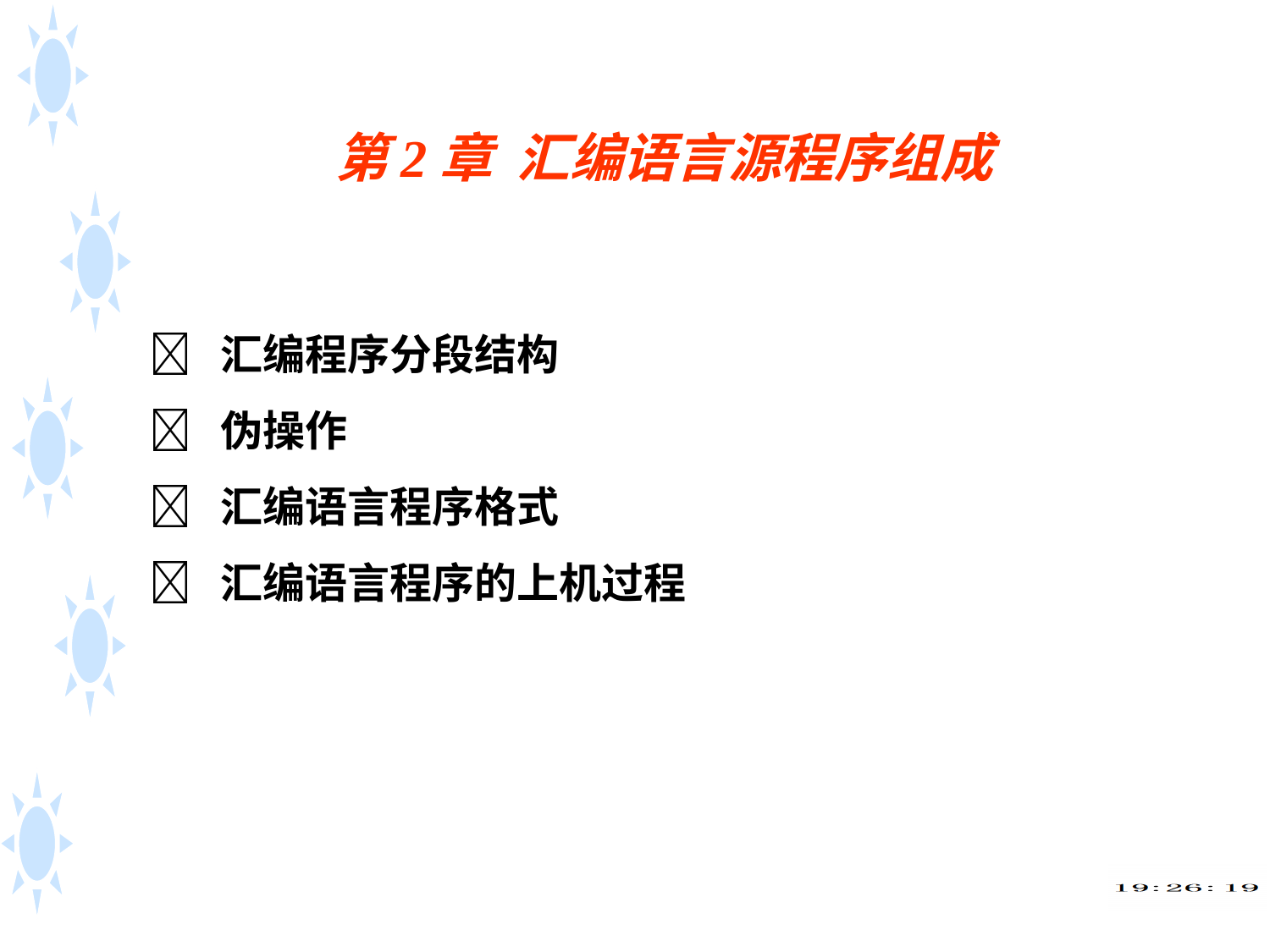

# 第2章  汇编语言源程序组成
 •  汇编程序分段结构
 •  伪操作
 •  汇编语言程序格式
 •  汇编语言程序的上机过程